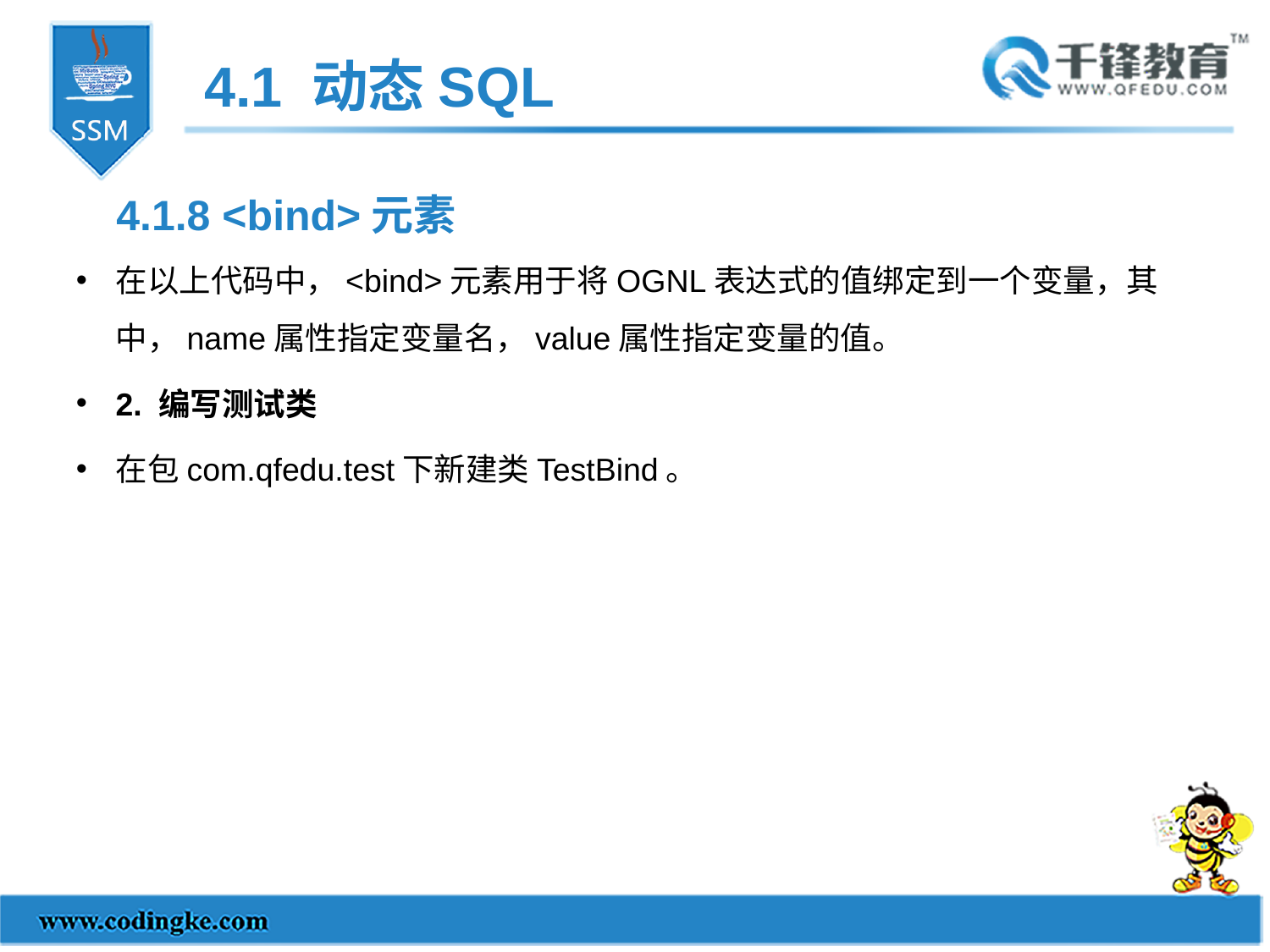

4.1 动态SQL
4.1.8 <bind>元素
在以上代码中，<bind>元素用于将OGNL表达式的值绑定到一个变量，其中，name属性指定变量名，value属性指定变量的值。
2. 编写测试类
在包com.qfedu.test下新建类TestBind。